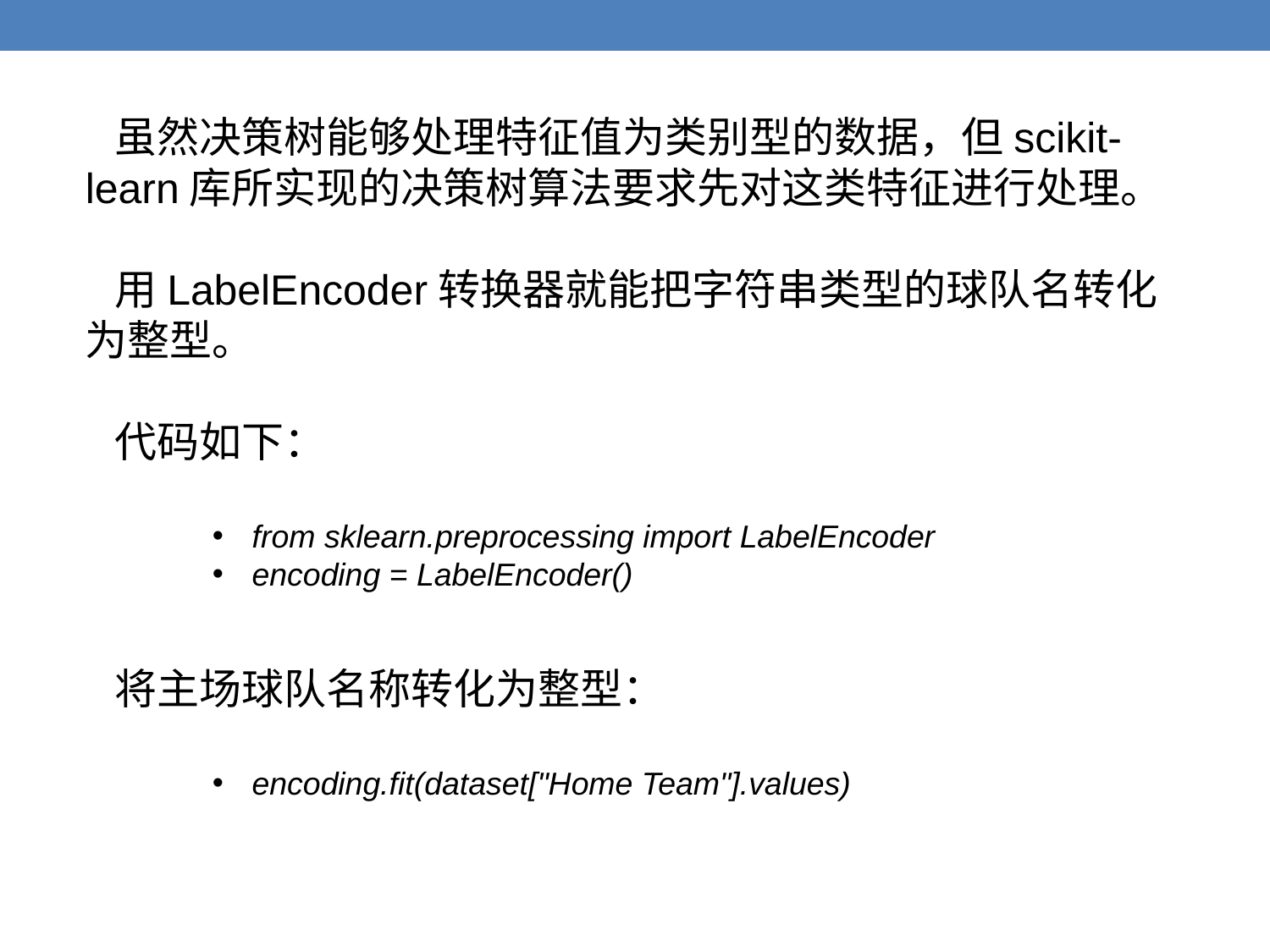

虽然决策树能够处理特征值为类别型的数据，但scikit-learn库所实现的决策树算法要求先对这类特征进行处理。

  用LabelEncoder转换器就能把字符串类型的球队名转化为整型。

  代码如下：

from sklearn.preprocessing import LabelEncoder
encoding = LabelEncoder()
  将主场球队名称转化为整型：

encoding.fit(dataset["Home Team"].values)